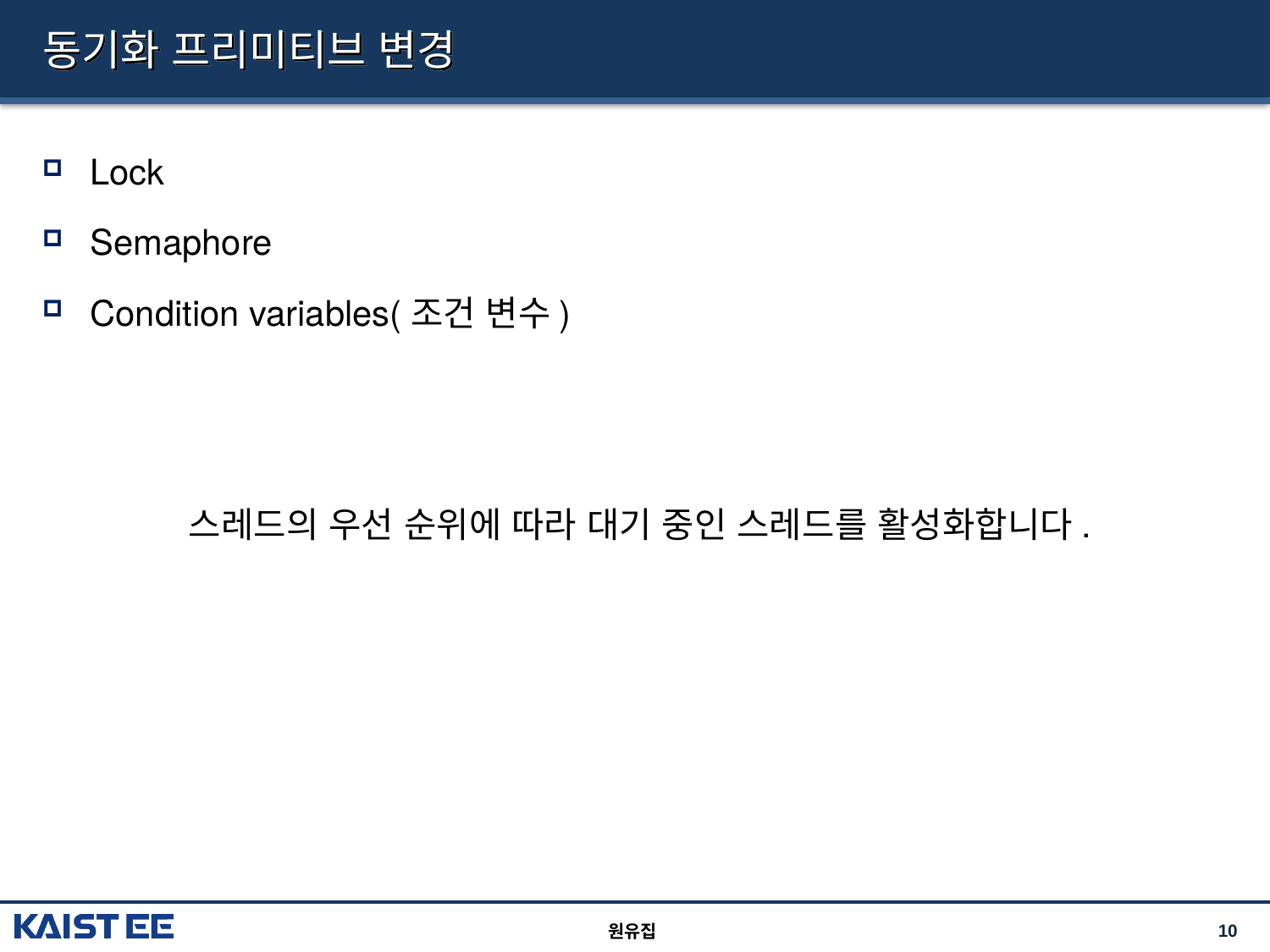

# 동기화 프리미티브 변경
Lock
Semaphore
Condition variables(조건 변수)

스레드의 우선 순위에 따라 대기 중인 스레드를 활성화합니다.
원유집
10